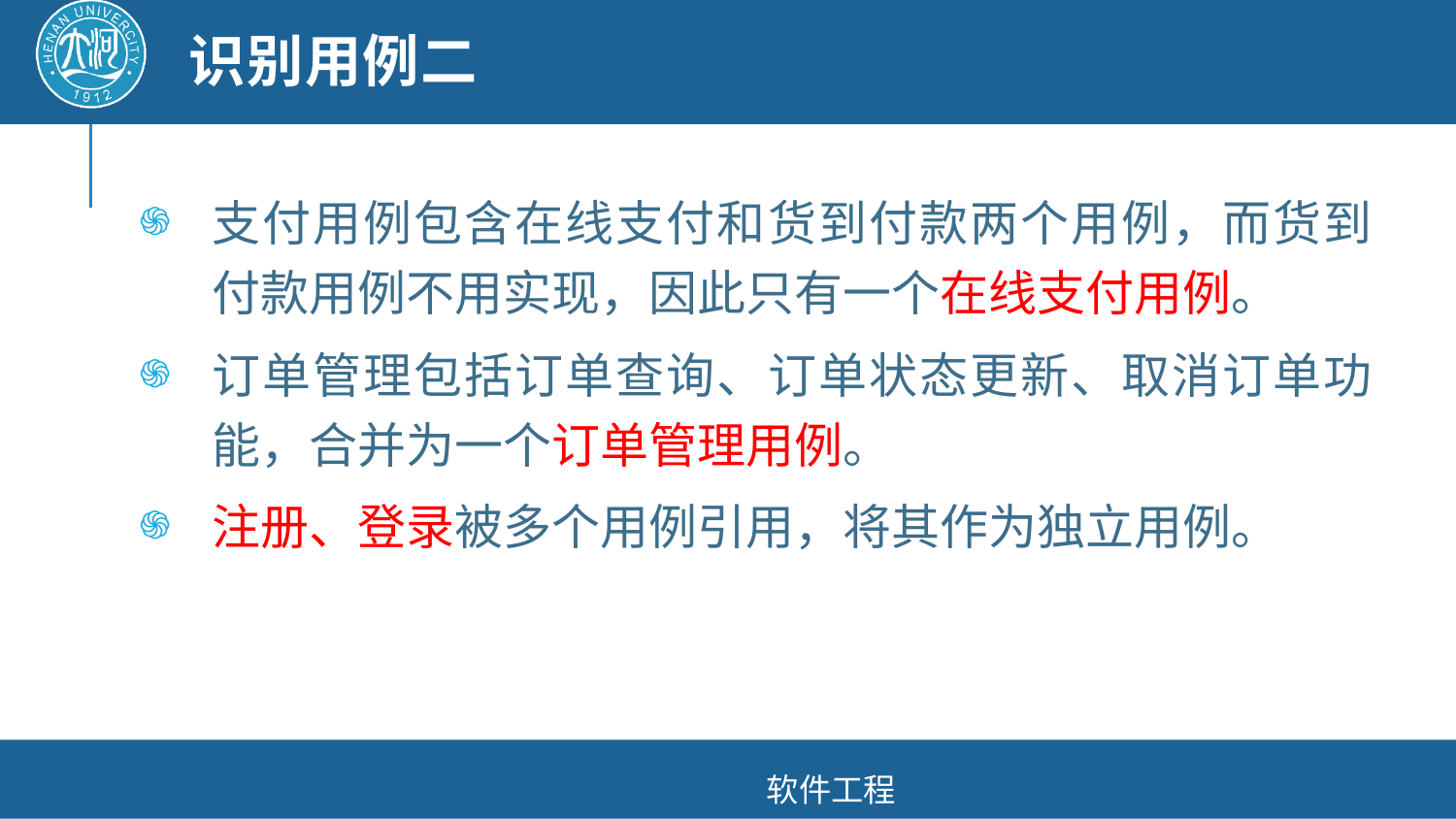

# 识别用例二
支付用例包含在线支付和货到付款两个用例，而货到付款用例不用实现，因此只有一个在线支付用例。
订单管理包括订单查询、订单状态更新、取消订单功能，合并为一个订单管理用例。
注册、登录被多个用例引用，将其作为独立用例。

软件工程
35